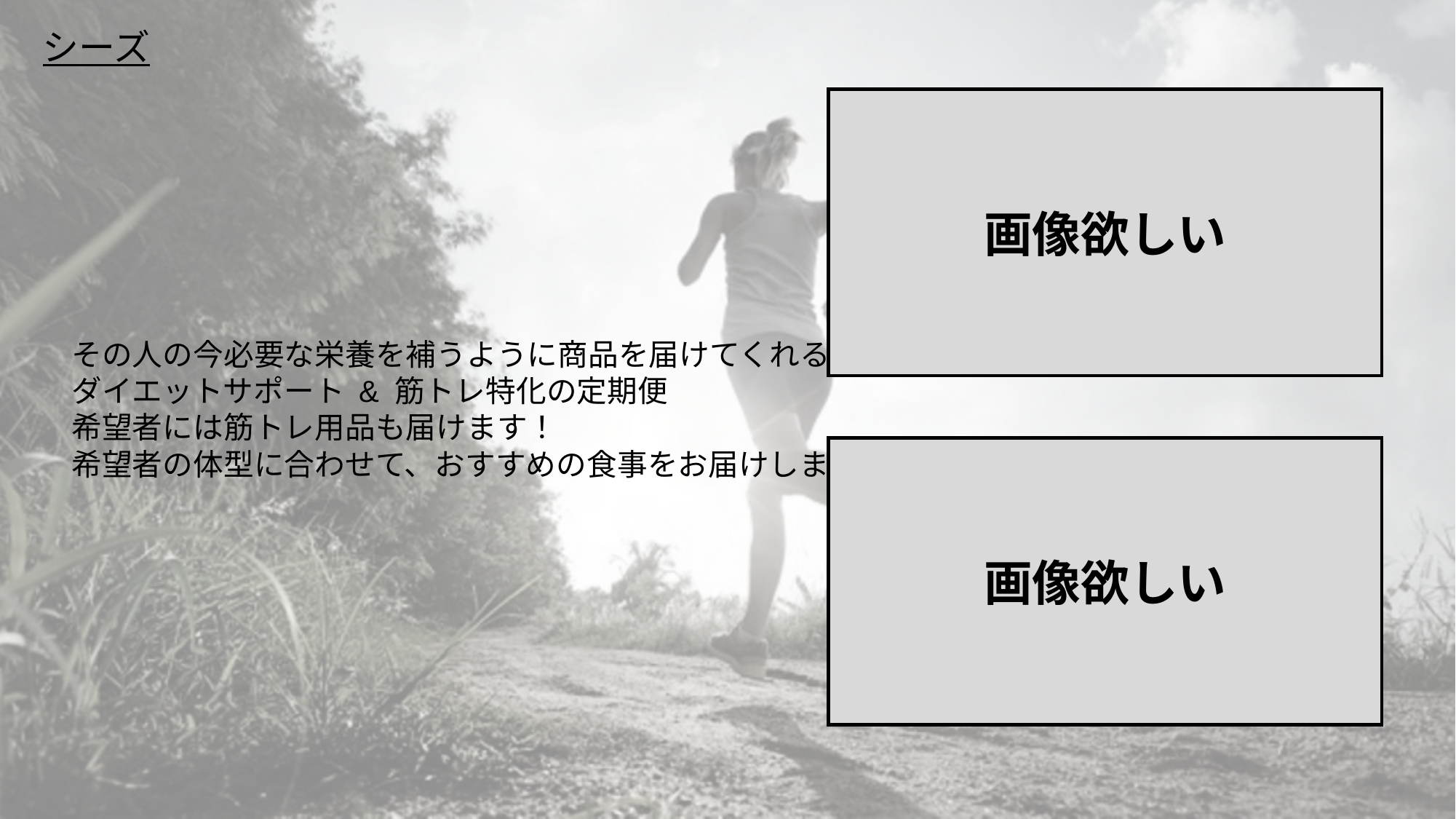

シーズ
画像欲しい
その人の今必要な栄養を補うように商品を届けてくれる！
ダイエットサポート & 筋トレ特化の定期便
希望者には筋トレ用品も届けます！
希望者の体型に合わせて、おすすめの食事をお届けします！
画像欲しい